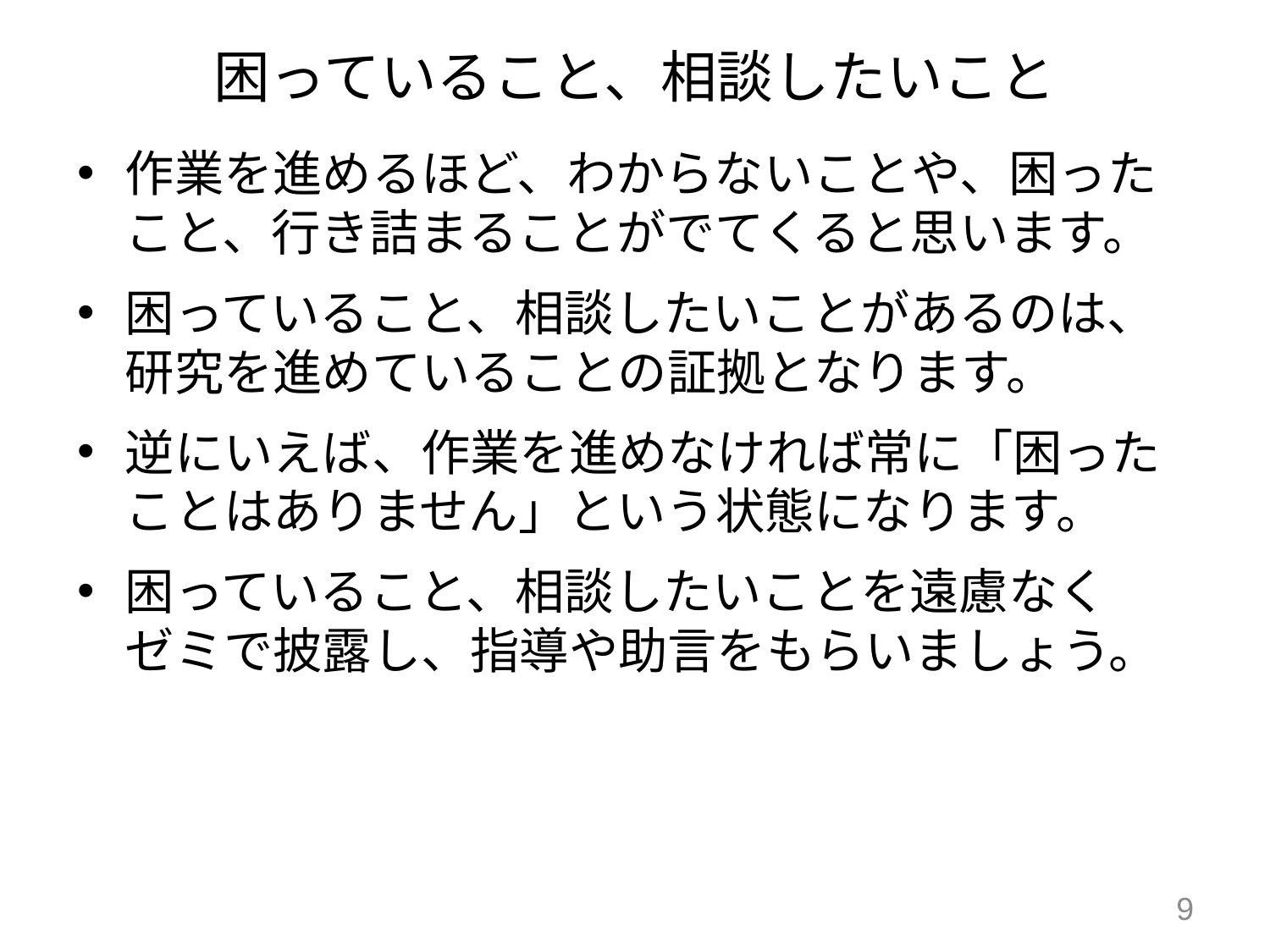

# 困っていること、相談したいこと
作業を進めるほど、わからないことや、困ったこと、行き詰まることがでてくると思います。
困っていること、相談したいことがあるのは、
研究を進めていることの証拠となります。
逆にいえば、作業を進めなければ常に「困ったことはありません」という状態になります。
困っていること、相談したいことを遠慮なく
ゼミで披露し、指導や助言をもらいましょう。
9